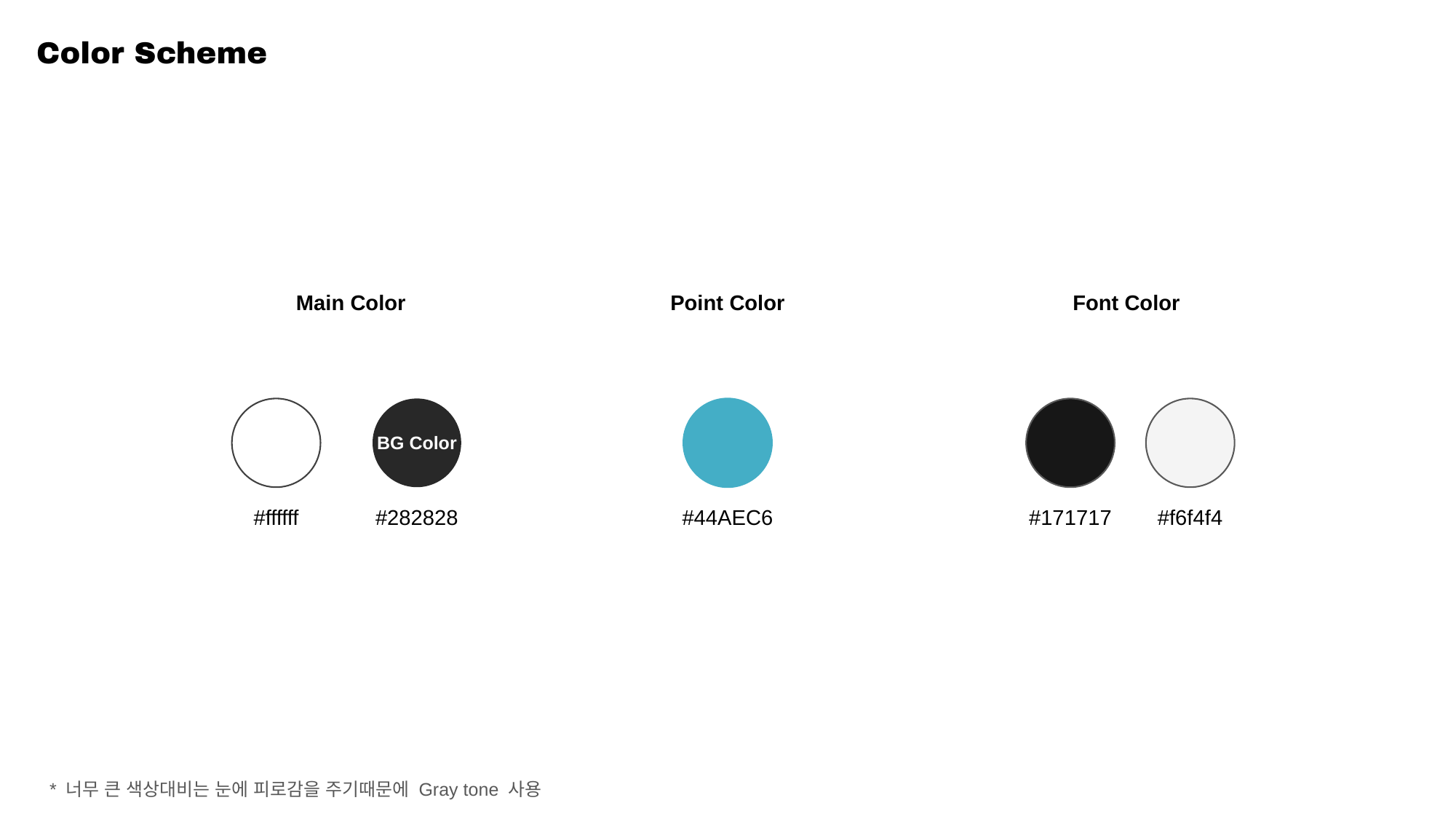

Color Scheme
Main Color
Point Color

#44AEC6
Font Color

#ffffff
#282828

#171717
#f6f4f4
BG Color
* 너무 큰 색상대비는 눈에 피로감을 주기때문에 Gray tone 사용